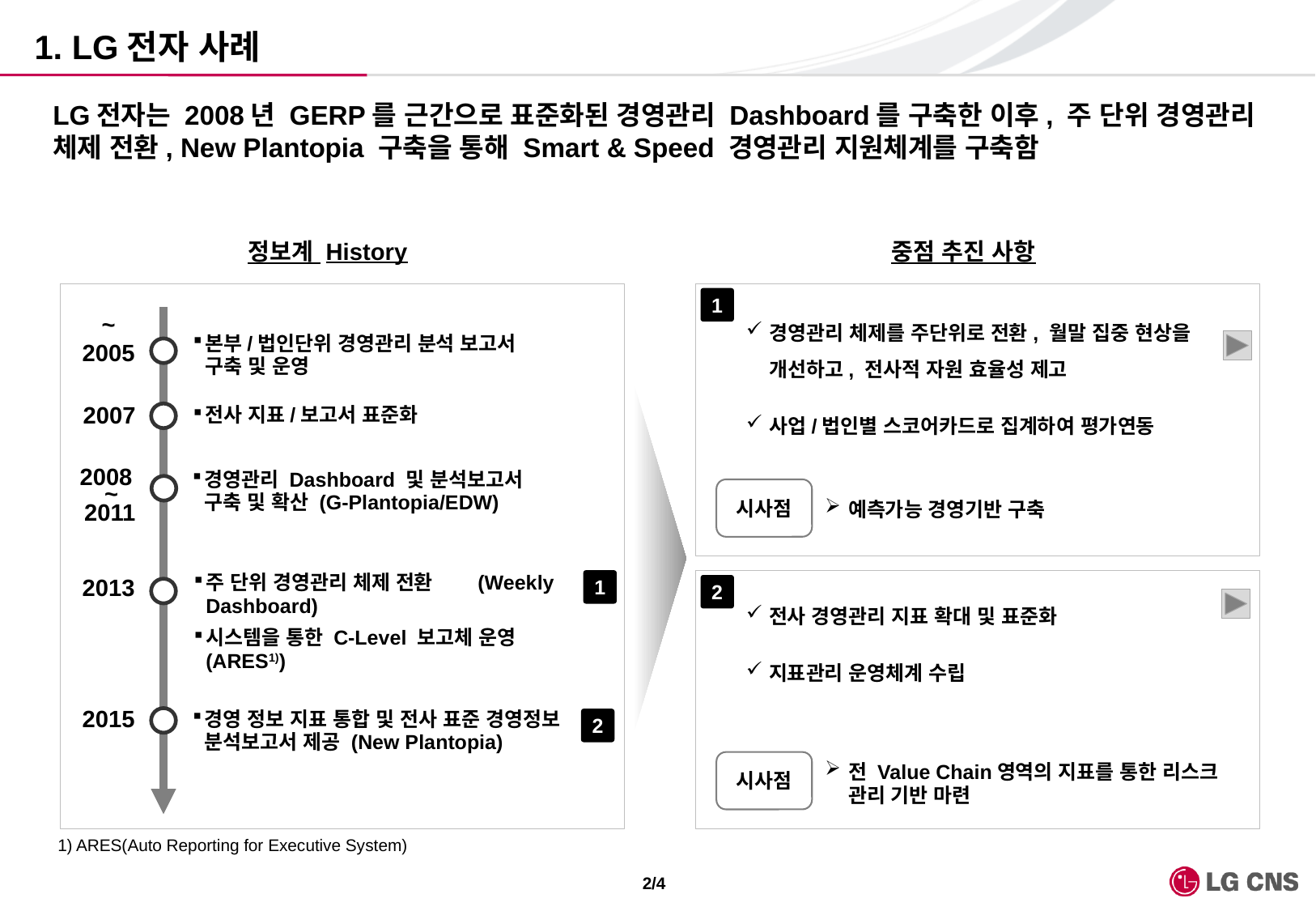

# 1. LG전자 사례
LG전자는 2008년 GERP를 근간으로 표준화된 경영관리 Dashboard를 구축한 이후, 주 단위 경영관리 체제 전환, New Plantopia 구축을 통해 Smart & Speed 경영관리 지원체계를 구축함
정보계 History
중점 추진 사항

1
경영관리 체제를 주단위로 전환, 월말 집중 현상을 개선하고, 전사적 자원 효율성 제고
사업/법인별 스코어카드로 집계하여 평가연동
~ 2005
본부/법인단위 경영관리 분석 보고서    구축 및 운영

2007
전사 지표/보고서 표준화

2008
경영관리 Dashboard 및 분석보고서 구축 및 확산 (G-Plantopia/EDW)
~

시사점
예측가능 경영기반 구축
2011
주 단위 경영관리 체제 전환       (Weekly Dashboard)
시스템을 통한 C-Level 보고체 운영 (ARES1))
2013
1

2

전사 경영관리 지표 확대 및 표준화
지표관리 운영체계 수립

2015
경영 정보 지표 통합 및 전사 표준 경영정보 분석보고서 제공 (New Plantopia)

2
시사점
전 Value Chain영역의 지표를 통한 리스크 관리 기반 마련
1) ARES(Auto Reporting for Executive System)